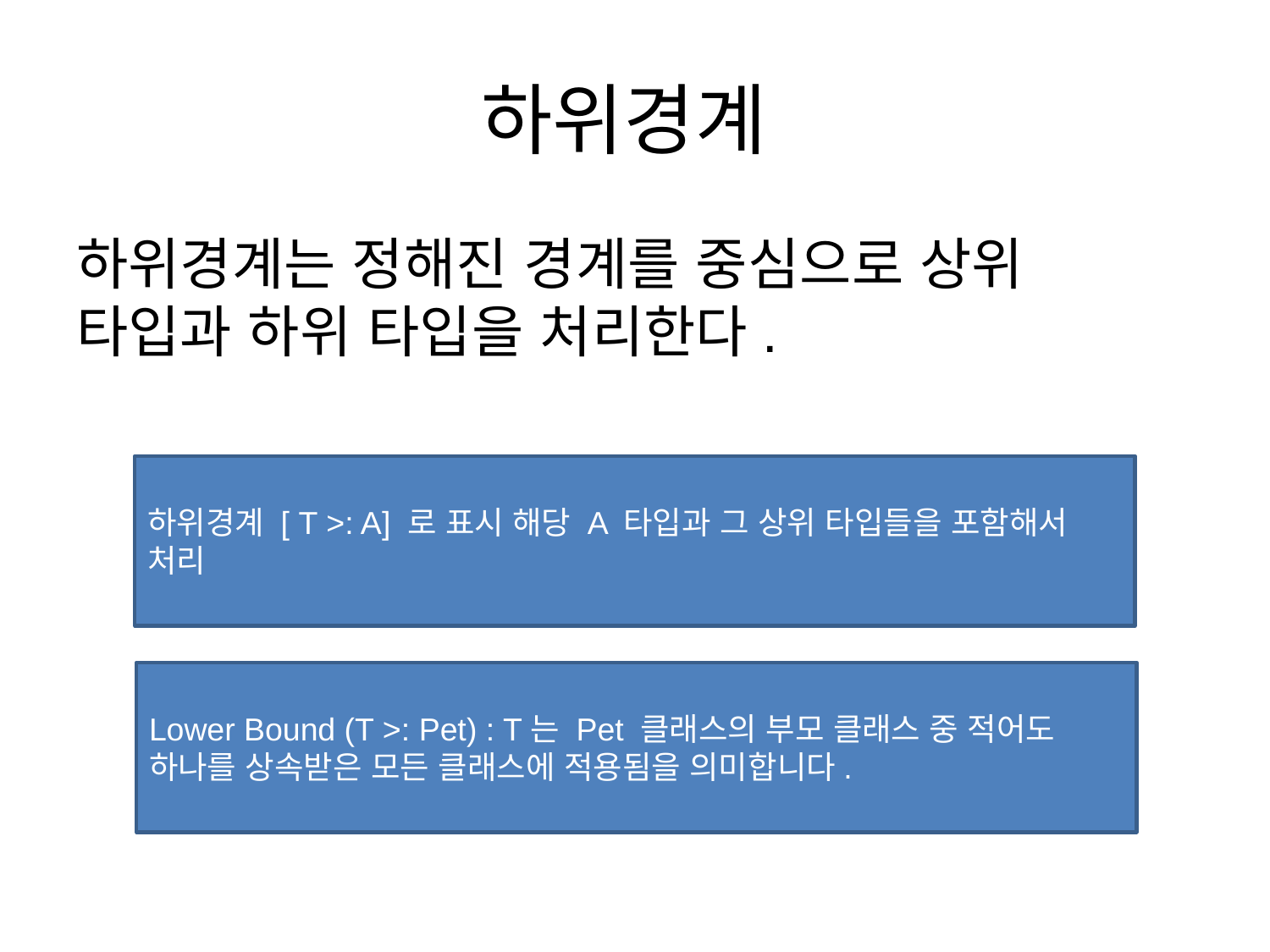

# 하위경계
하위경계는 정해진 경계를 중심으로 상위 타입과 하위 타입을 처리한다.
하위경계 [ T >: A] 로 표시 해당 A 타입과 그 상위 타입들을 포함해서 처리
Lower Bound (T >: Pet) : T는 Pet 클래스의 부모 클래스 중 적어도 하나를 상속받은 모든 클래스에 적용됨을 의미합니다.